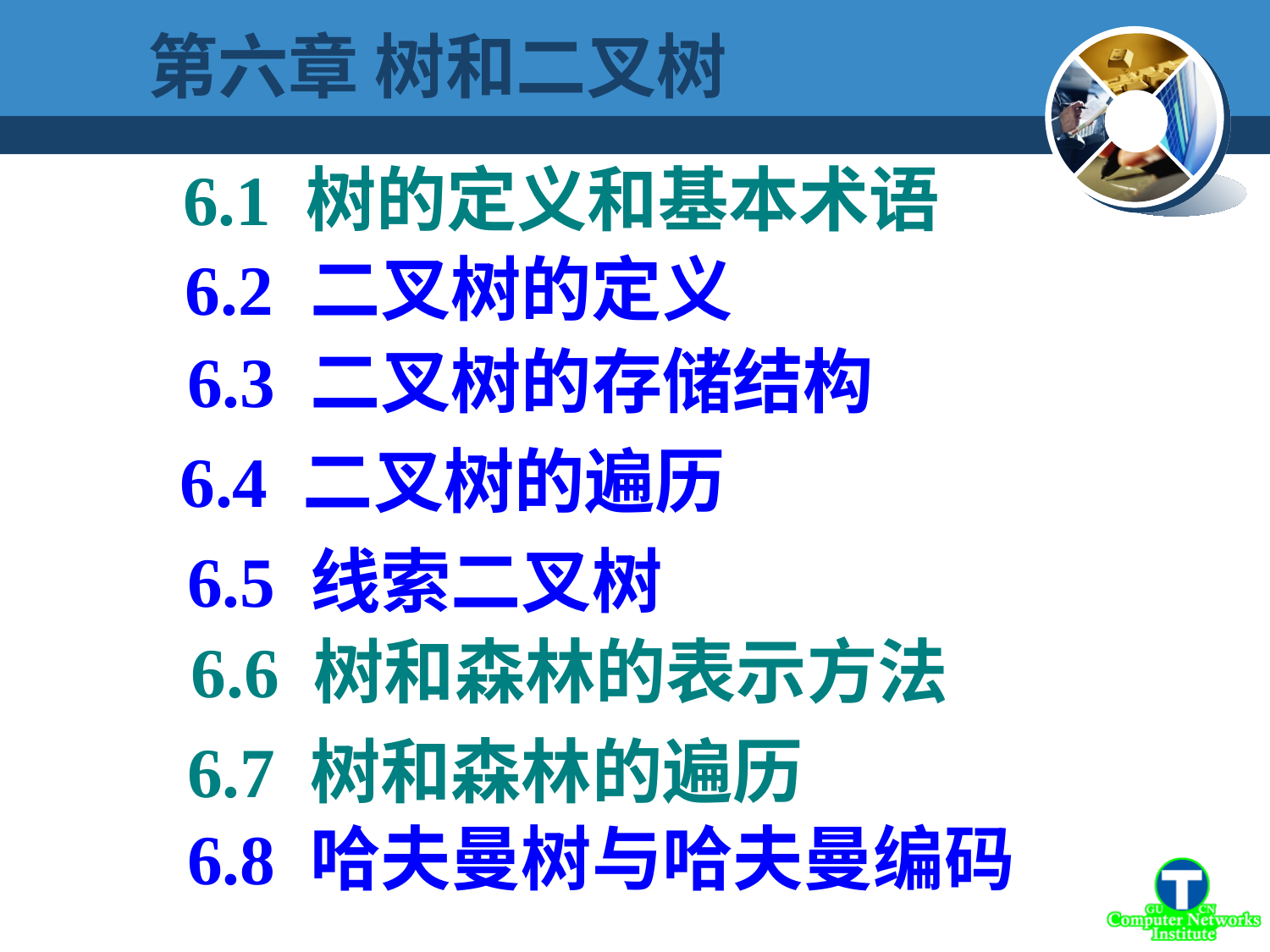

第六章 树和二叉树
6.1 树的定义和基本术语
 6.2 二叉树的定义
6.3 二叉树的存储结构
6.4 二叉树的遍历
6.5 线索二叉树
6.6 树和森林的表示方法
6.7 树和森林的遍历
6.8 哈夫曼树与哈夫曼编码
2